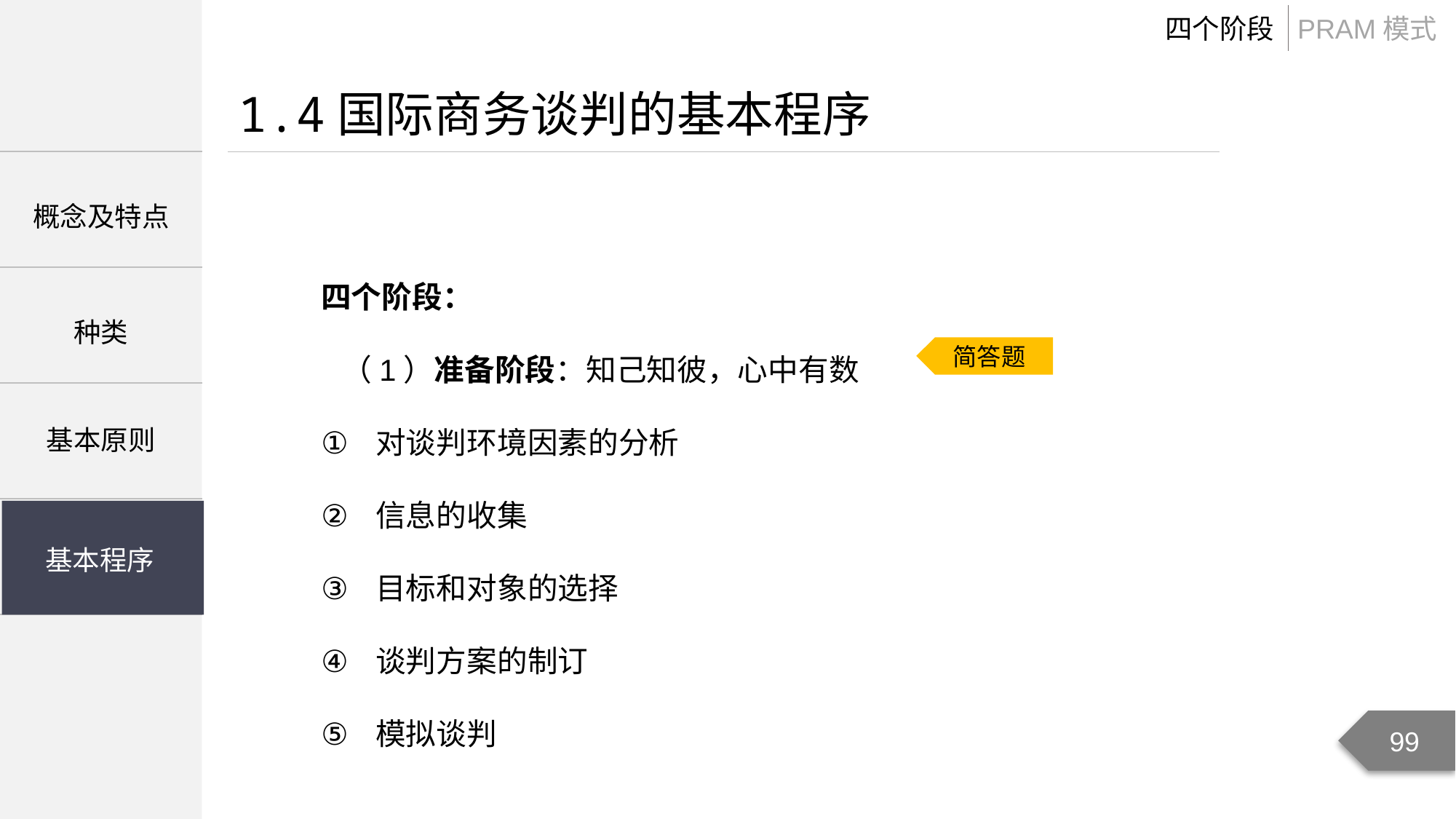

四个阶段
PRAM模式
1.4国际商务谈判的基本程序
| 概念及特点 |
| --- |
| 种类 |
|  |
|  |
四个阶段：
  （1）准备阶段：知己知彼，心中有数
对谈判环境因素的分析
信息的收集
目标和对象的选择
谈判方案的制订
模拟谈判

简答题
基本原则

基本程序
99